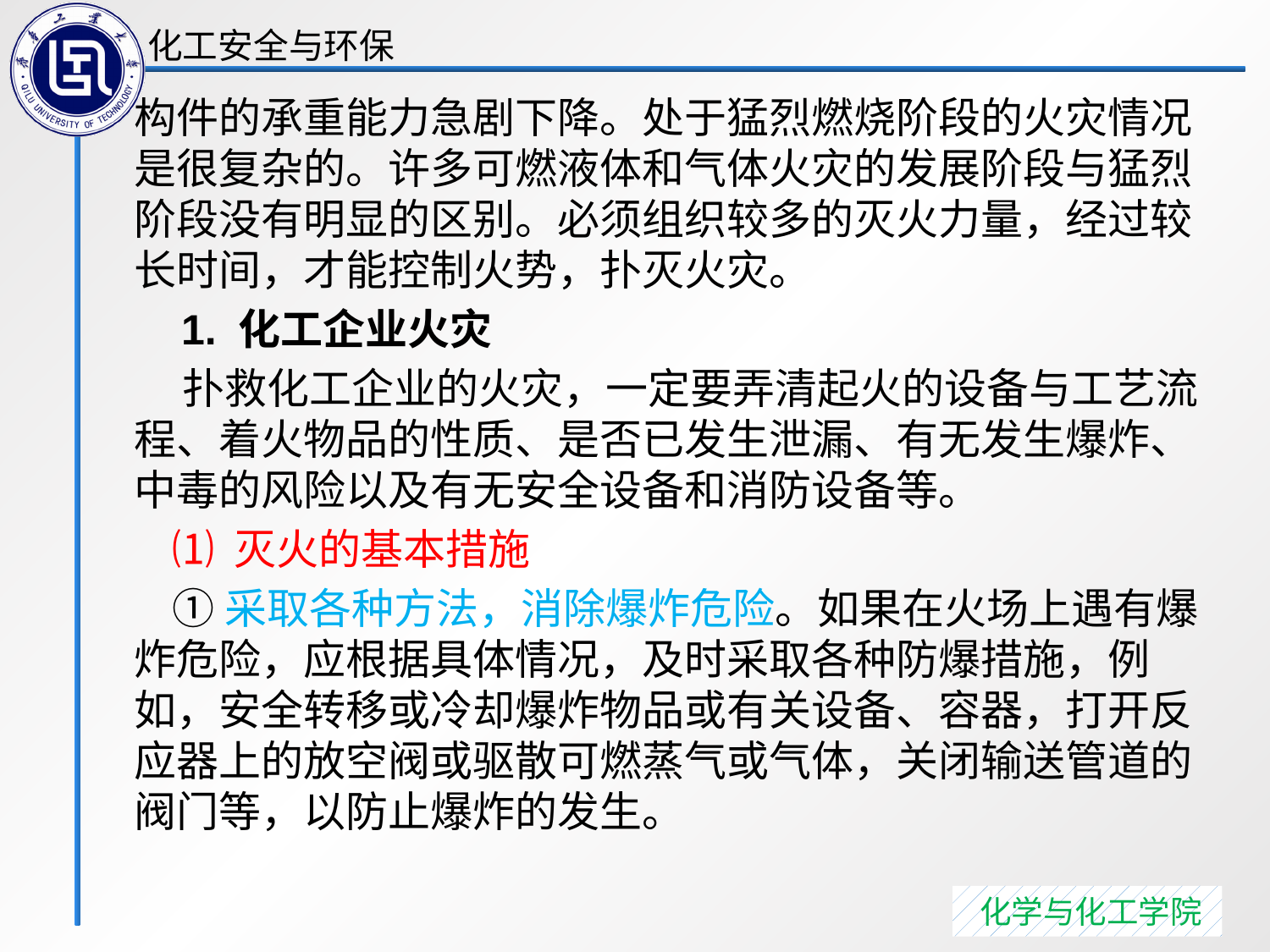

构件的承重能力急剧下降。处于猛烈燃烧阶段的火灾情况是很复杂的。许多可燃液体和气体火灾的发展阶段与猛烈阶段没有明显的区别。必须组织较多的灭火力量，经过较长时间，才能控制火势，扑灭火灾。
    1. 化工企业火灾
    扑救化工企业的火灾，一定要弄清起火的设备与工艺流程、着火物品的性质、是否已发生泄漏、有无发生爆炸、中毒的风险以及有无安全设备和消防设备等。
    ⑴ 灭火的基本措施
    ①采取各种方法，消除爆炸危险。如果在火场上遇有爆炸危险，应根据具体情况，及时采取各种防爆措施，例如，安全转移或冷却爆炸物品或有关设备、容器，打开反应器上的放空阀或驱散可燃蒸气或气体，关闭输送管道的阀门等，以防止爆炸的发生。